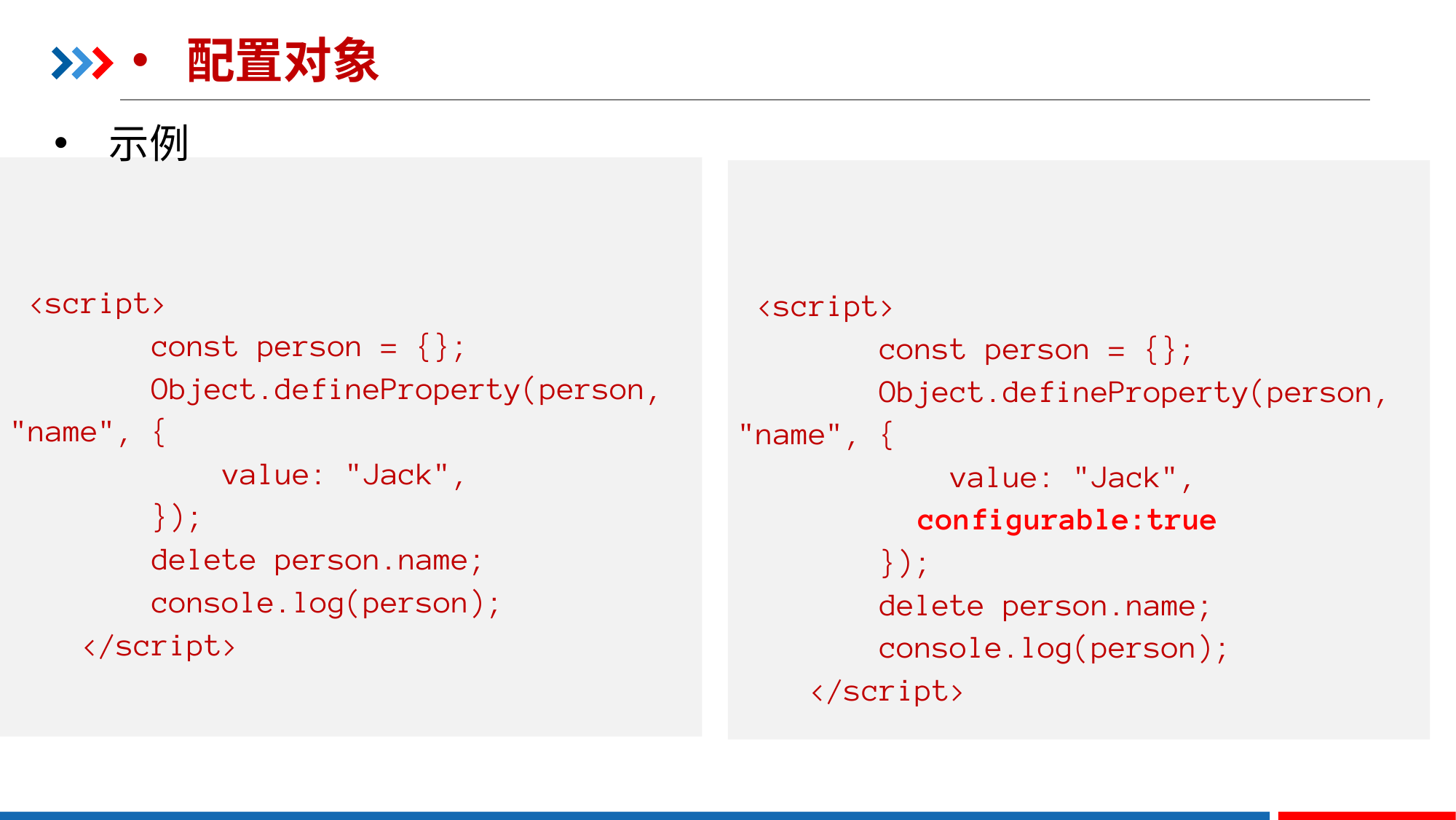

5.10  定义属性
配置对象
5.6  遍历对象
示例

 <script>
        const person = {};
        Object.defineProperty(person, "name", {
            value: "Jack",
        });
        delete person.name;
        console.log(person);
    </script>
 <script>
        const person = {};
        Object.defineProperty(person, "name", {
            value: "Jack",
	    configurable:true
        });
        delete person.name;
        console.log(person);
    </script>